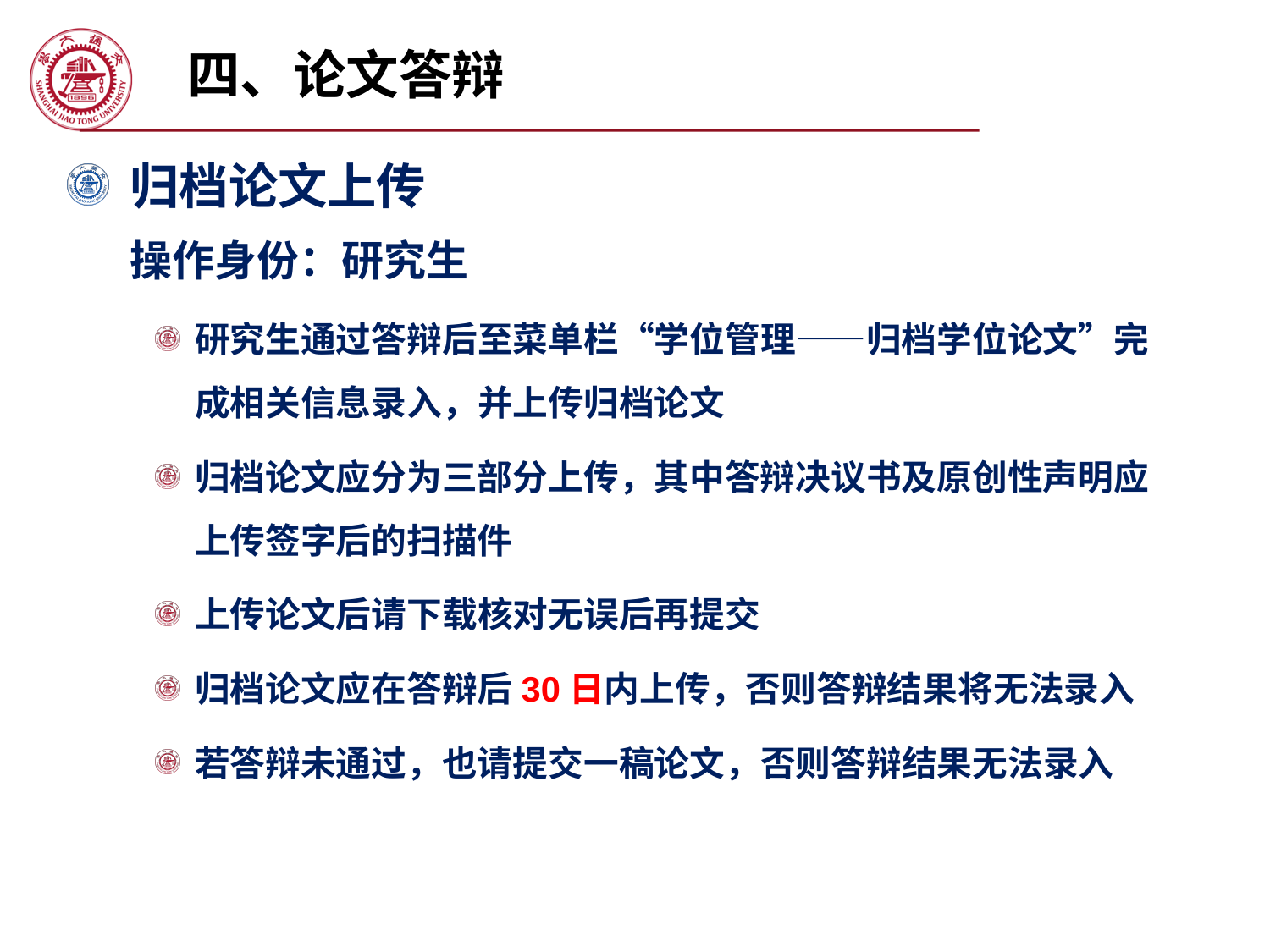

四、论文答辩
归档论文上传
	操作身份：研究生
研究生通过答辩后至菜单栏“学位管理——归档学位论文”完成相关信息录入，并上传归档论文
归档论文应分为三部分上传，其中答辩决议书及原创性声明应上传签字后的扫描件
上传论文后请下载核对无误后再提交
归档论文应在答辩后30日内上传，否则答辩结果将无法录入
若答辩未通过，也请提交一稿论文，否则答辩结果无法录入